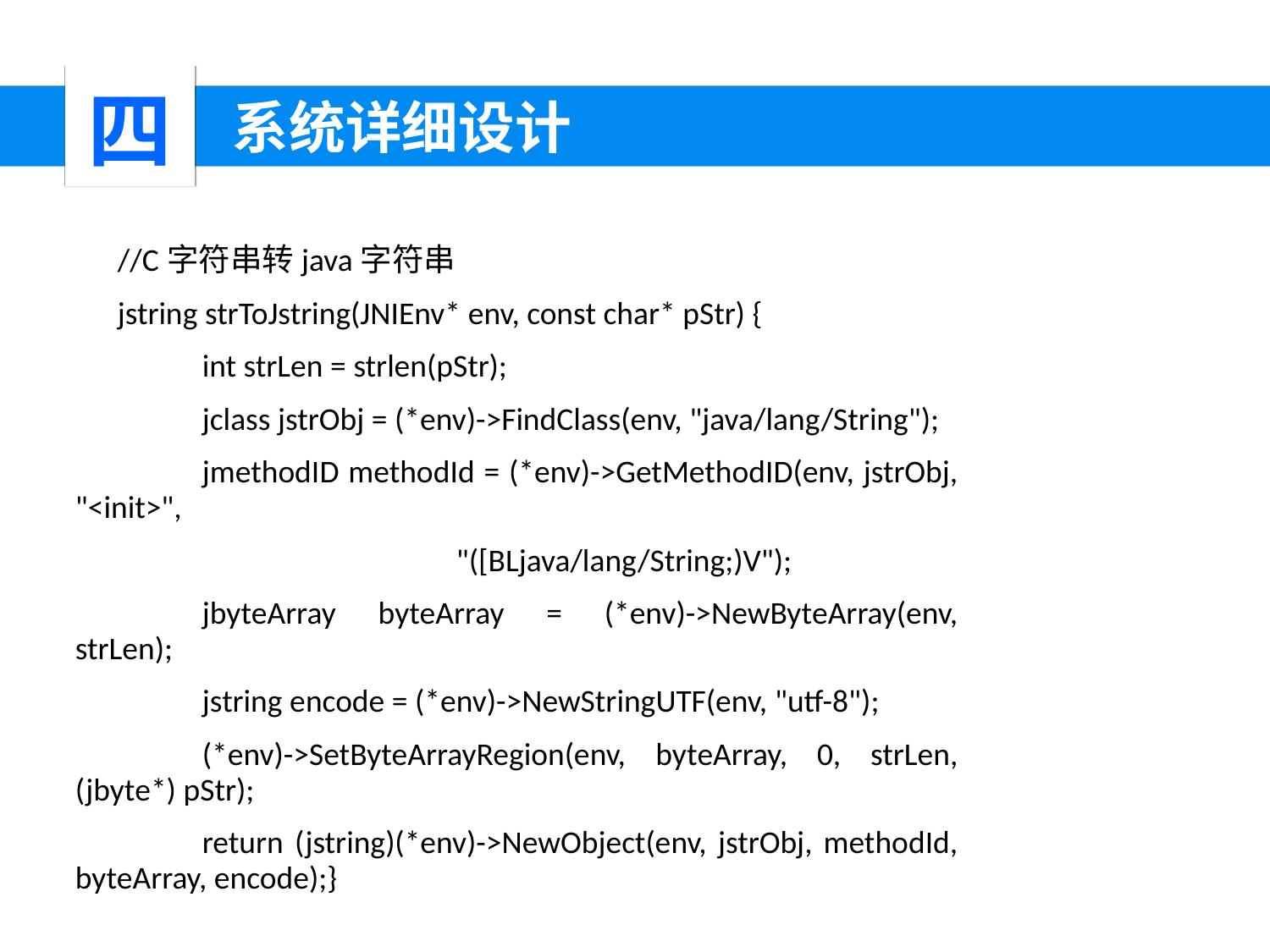

四
                系统详细设计
//C字符串转java字符串
jstring strToJstring(JNIEnv* env, const char* pStr) {
	int strLen = strlen(pStr);
	jclass jstrObj = (*env)->FindClass(env, "java/lang/String");
	jmethodID methodId = (*env)->GetMethodID(env, jstrObj, "<init>",
			"([BLjava/lang/String;)V");
	jbyteArray byteArray = (*env)->NewByteArray(env, strLen);
	jstring encode = (*env)->NewStringUTF(env, "utf-8");
	(*env)->SetByteArrayRegion(env, byteArray, 0, strLen, (jbyte*) pStr);
	return (jstring)(*env)->NewObject(env, jstrObj, methodId, byteArray, encode);}